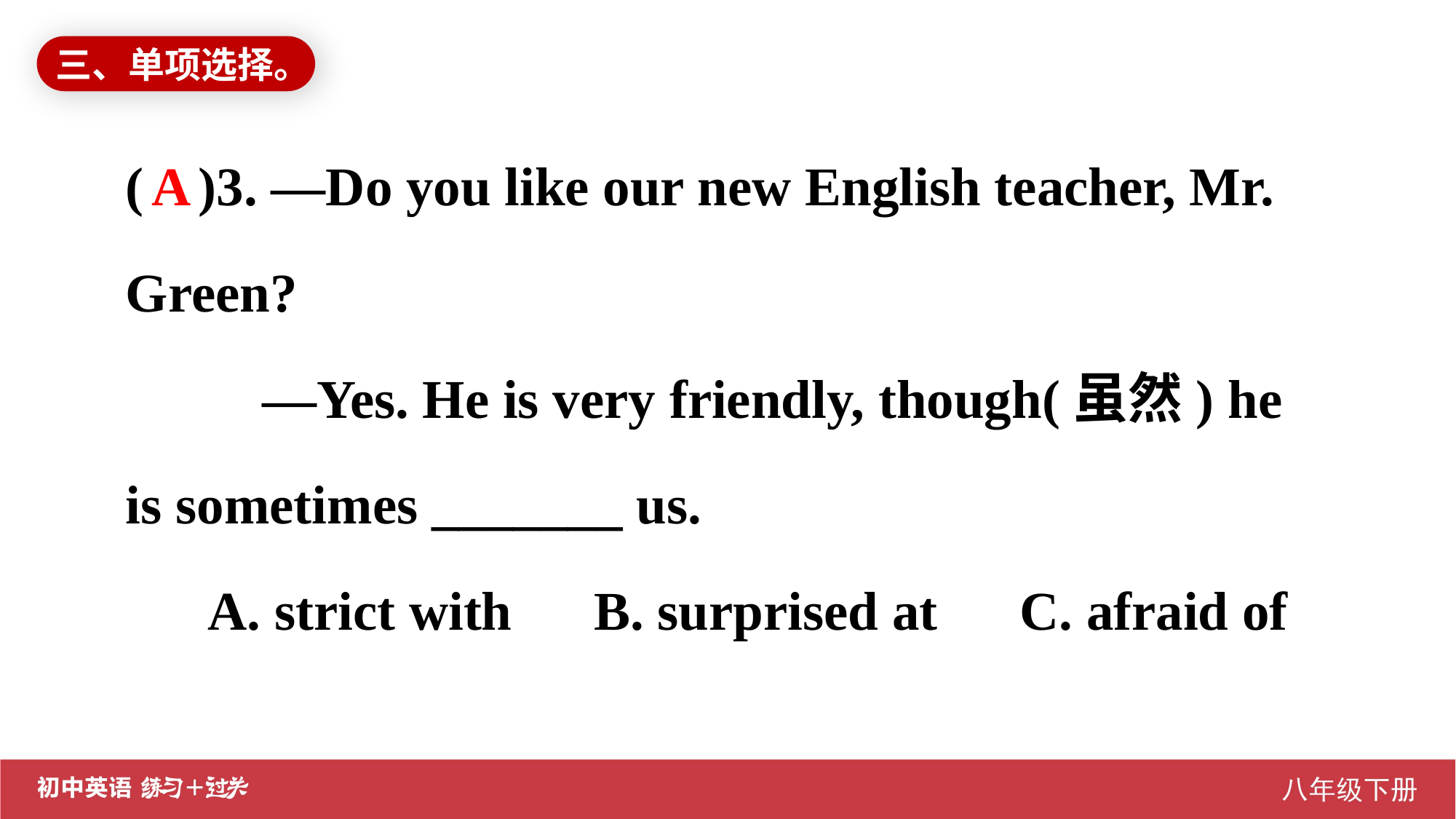

三、单项选择。
(    )3. —Do you like our new English teacher, Mr. Green?
          —Yes. He is very friendly, though(虽然) he is sometimes _______ us.
      A. strict with      B. surprised at      C. afraid of
A